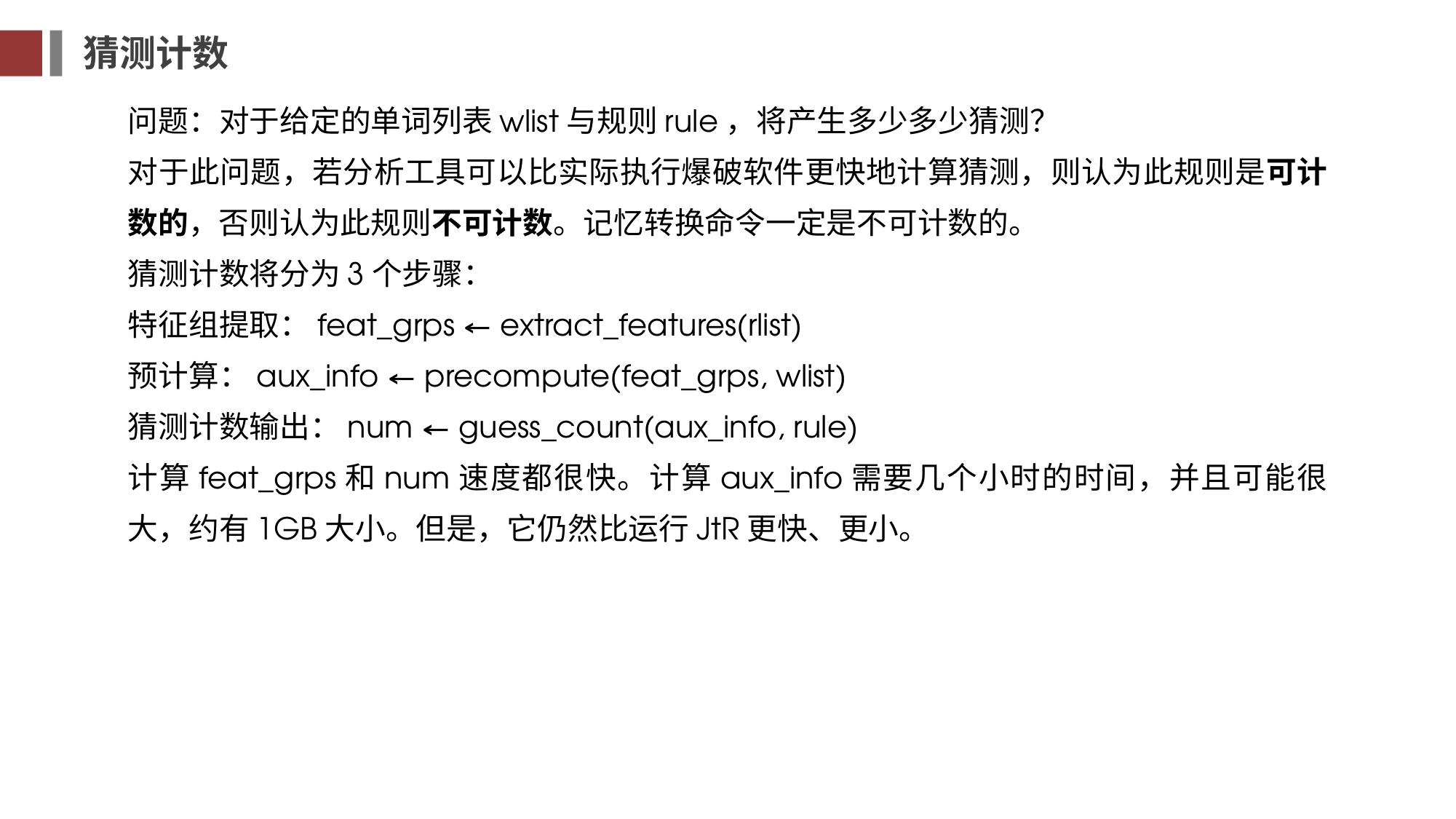

猜测计数

问题：对于给定的单词列表wlist与规则rule，将产生多少多少猜测？
对于此问题，若分析工具可以比实际执行爆破软件更快地计算猜测，则认为此规则是可计数的，否则认为此规则不可计数。记忆转换命令一定是不可计数的。
猜测计数将分为3个步骤：
特征组提取：feat_grps ← extract_features(rlist)
预计算：aux_info ← precompute(feat_grps, wlist)
猜测计数输出：num ← guess_count(aux_info, rule)
计算feat_grps和num速度都很快。计算aux_info需要几个小时的时间，并且可能很大，约有1GB大小。但是，它仍然比运行JtR更快、更小。